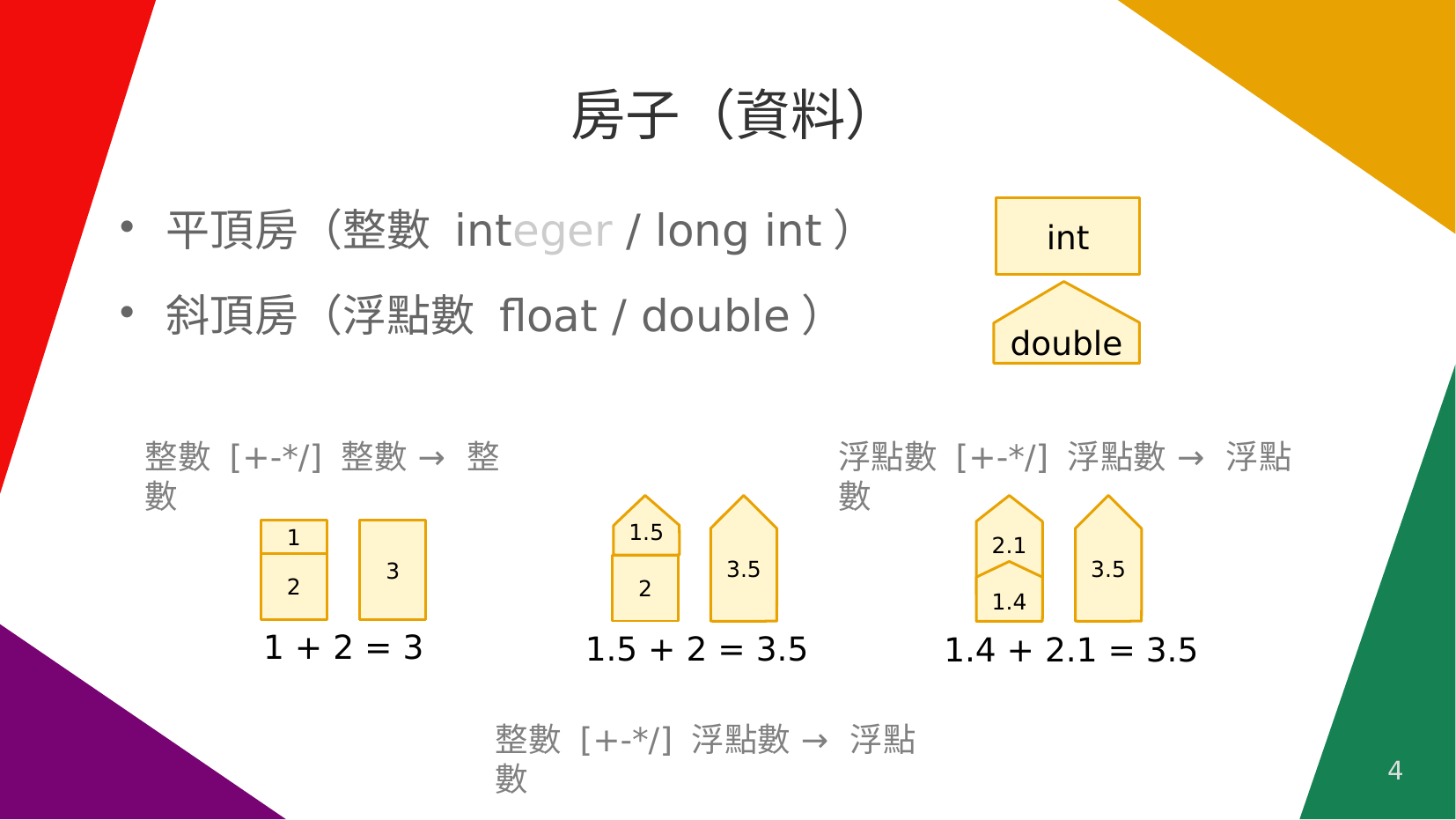

# 房子（資料）
int
平頂房（整數 integer / long int）
斜頂房（浮點數 float / double）

double
整數 [+-*/] 整數 →  整數
浮點數 [+-*/] 浮點數 →  浮點數

1.5

3.5
2.1

3.5
1
3
2
2

1.4
1 + 2 = 3
1.5 + 2 = 3.5
1.4 + 2.1 = 3.5
整數 [+-*/] 浮點數 →  浮點數
4